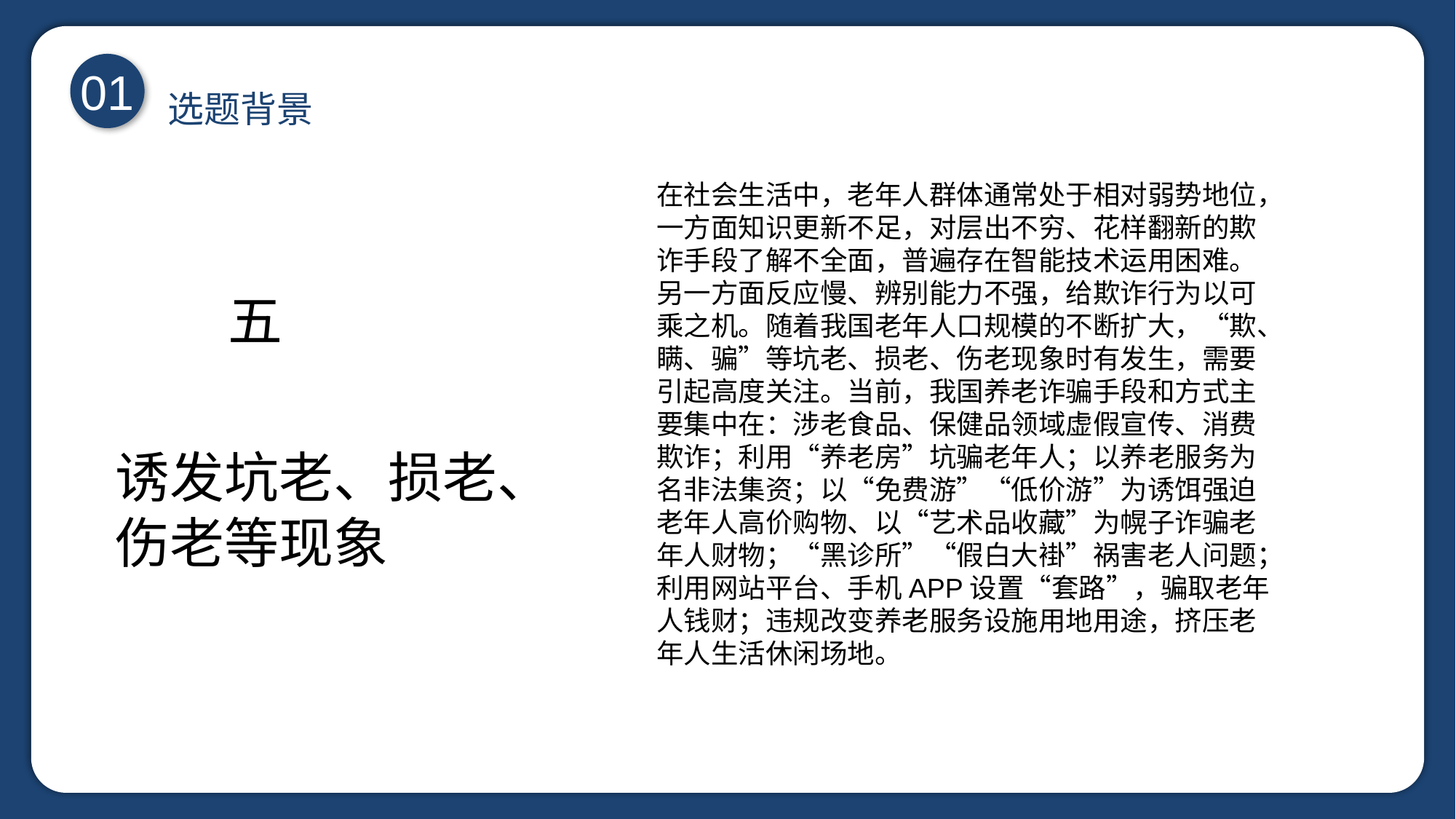

选题背景

01
在社会生活中，老年人群体通常处于相对弱势地位，一方面知识更新不足，对层出不穷、花样翻新的欺诈手段了解不全面，普遍存在智能技术运用困难。另一方面反应慢、辨别能力不强，给欺诈行为以可乘之机。随着我国老年人口规模的不断扩大，“欺、瞒、骗”等坑老、损老、伤老现象时有发生，需要引起高度关注。当前，我国养老诈骗手段和方式主要集中在：涉老食品、保健品领域虚假宣传、消费欺诈；利用“养老房”坑骗老年人；以养老服务为名非法集资；以“免费游”“低价游”为诱饵强迫老年人高价购物、以“艺术品收藏”为幌子诈骗老年人财物；“黑诊所”“假白大褂”祸害老人问题；利用网站平台、手机APP设置“套路”，骗取老年人钱财；违规改变养老服务设施用地用途，挤压老年人生活休闲场地。
五
诱发坑老、损老、伤老等现象